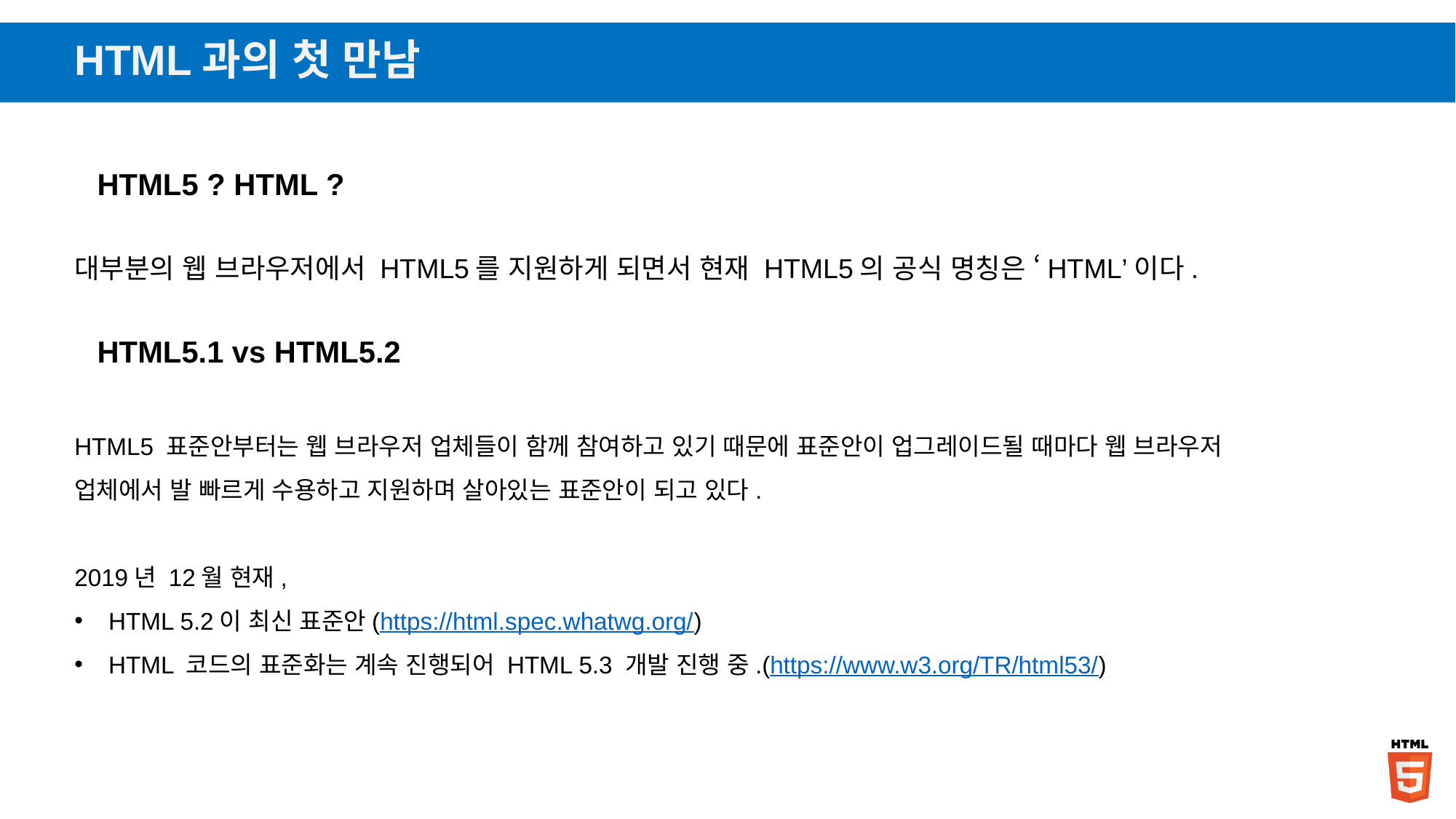

# HTML과의 첫 만남
HTML5 ? HTML ?
대부분의 웹 브라우저에서 HTML5를 지원하게 되면서 현재 HTML5의 공식 명칭은 ‘HTML’이다.
HTML5.1 vs HTML5.2
HTML5 표준안부터는 웹 브라우저 업체들이 함께 참여하고 있기 때문에 표준안이 업그레이드될 때마다 웹 브라우저 업체에서 발 빠르게 수용하고 지원하며 살아있는 표준안이 되고 있다.

2019년 12월 현재,
HTML 5.2이 최신 표준안(https://html.spec.whatwg.org/)
HTML 코드의 표준화는 계속 진행되어 HTML 5.3 개발 진행 중.(https://www.w3.org/TR/html53/)